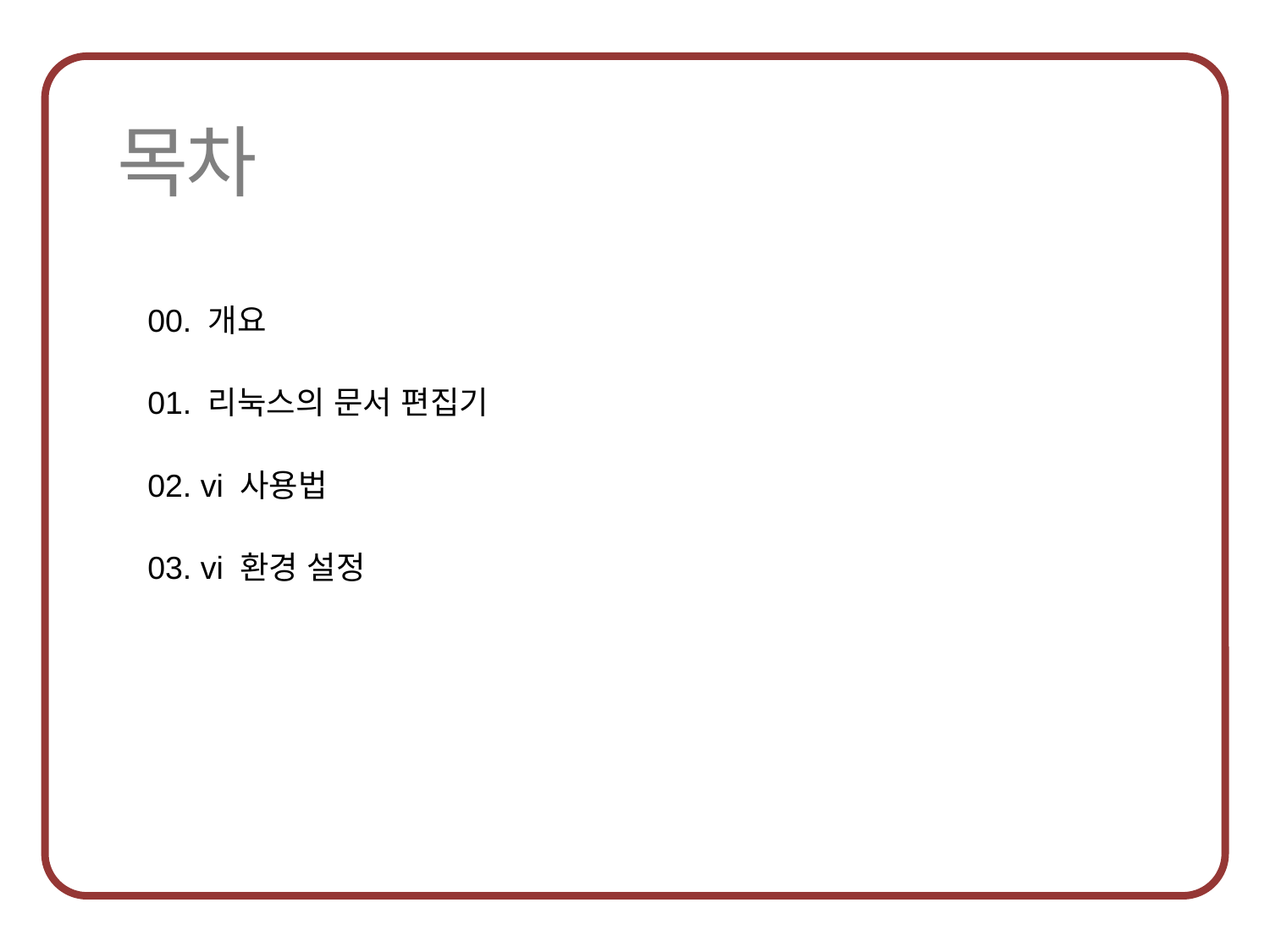

00. 개요
01. 리눅스의 문서 편집기
02. vi 사용법
03. vi 환경 설정